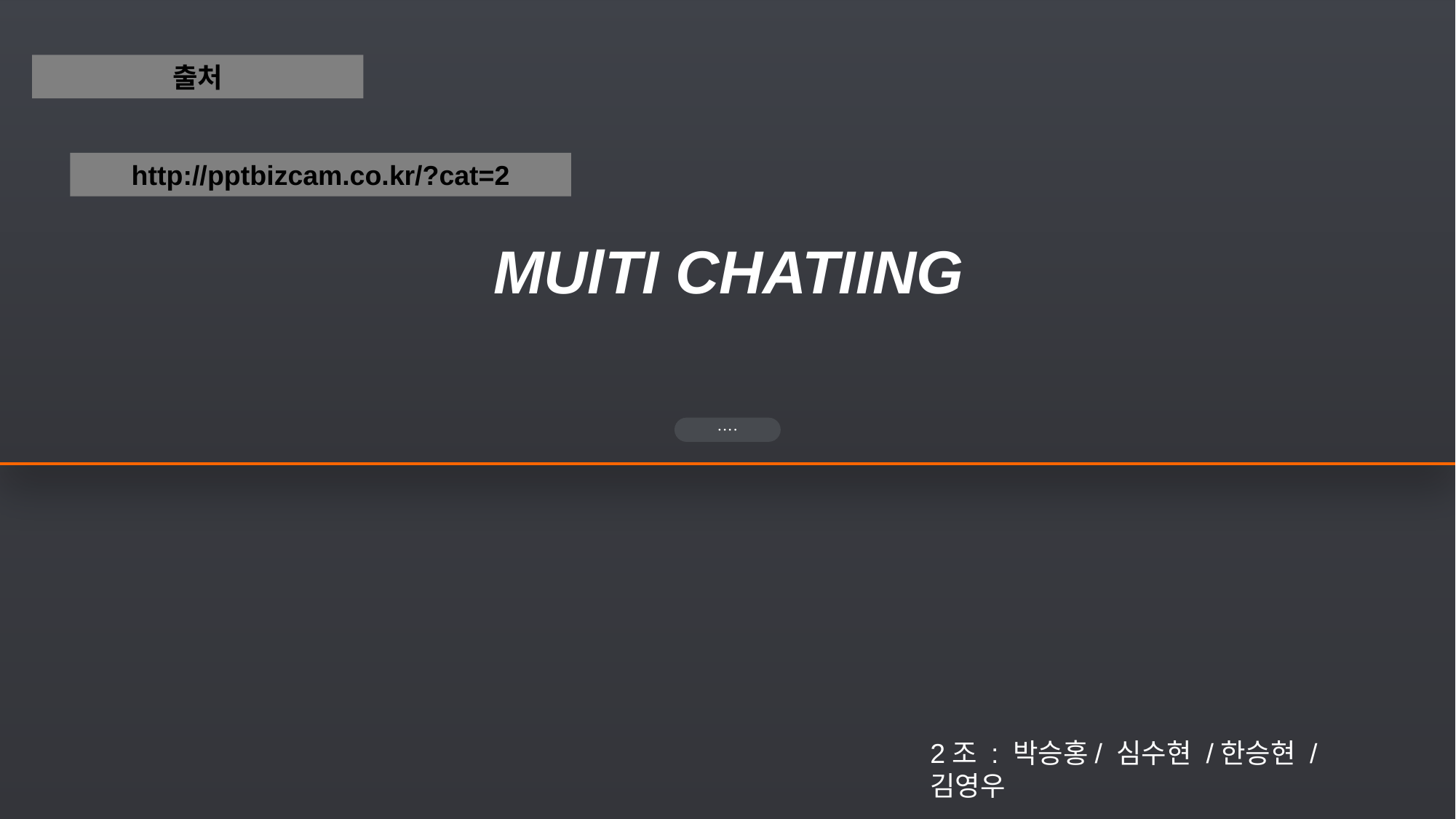

출처
http://pptbizcam.co.kr/?cat=2
MUlTI CHATIING
●  ●  ●  ●
2조 : 박승홍/ 심수현 /한승현 /김영우